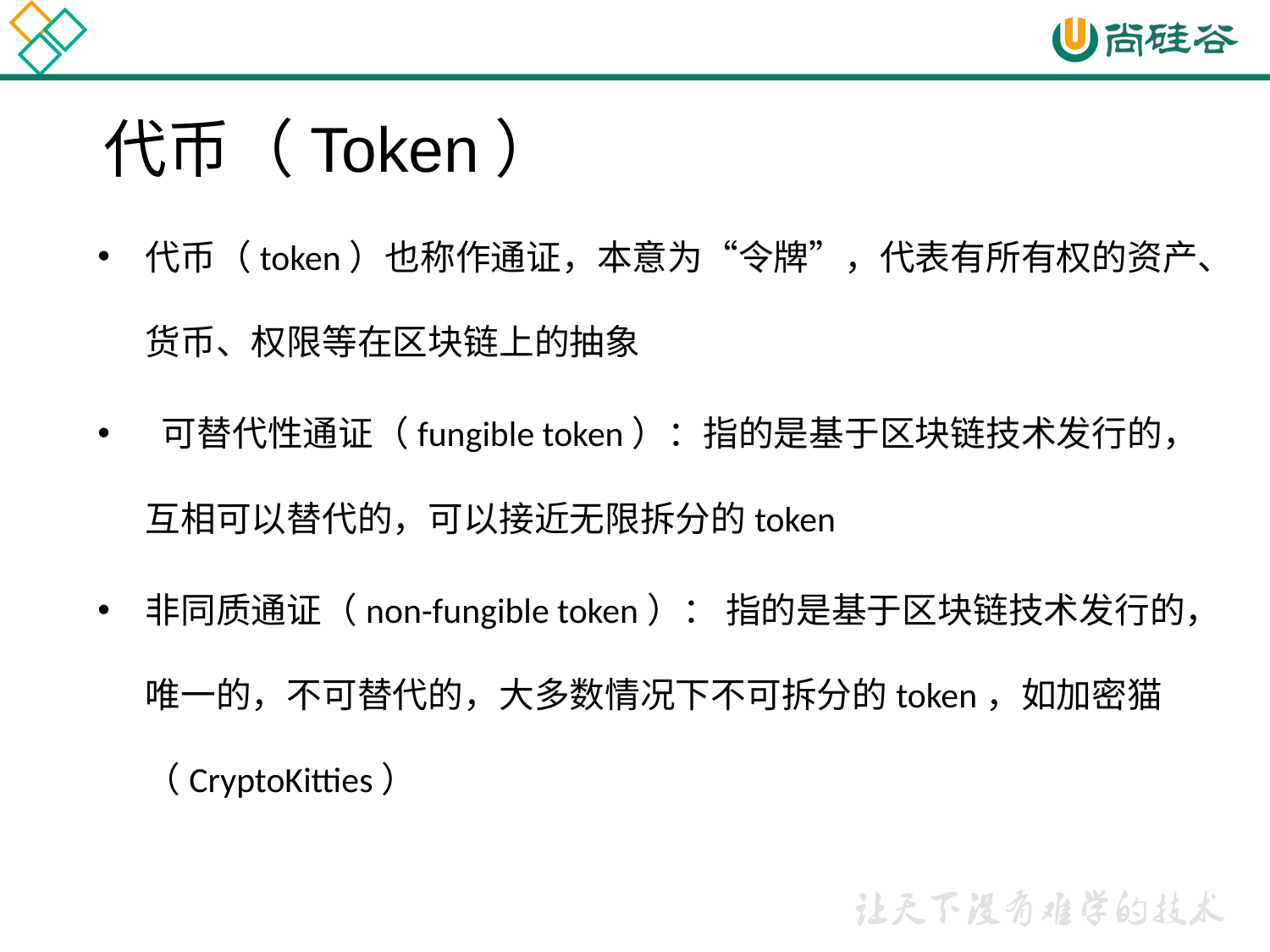

# 代币（Token）
代币（token）也称作通证，本意为“令牌”，代表有所有权的资产、货币、权限等在区块链上的抽象
 可替代性通证（fungible token）：指的是基于区块链技术发行的，互相可以替代的，可以接近无限拆分的token
非同质通证（non-fungible token）： 指的是基于区块链技术发行的，唯一的，不可替代的，大多数情况下不可拆分的token，如加密猫（CryptoKitties）